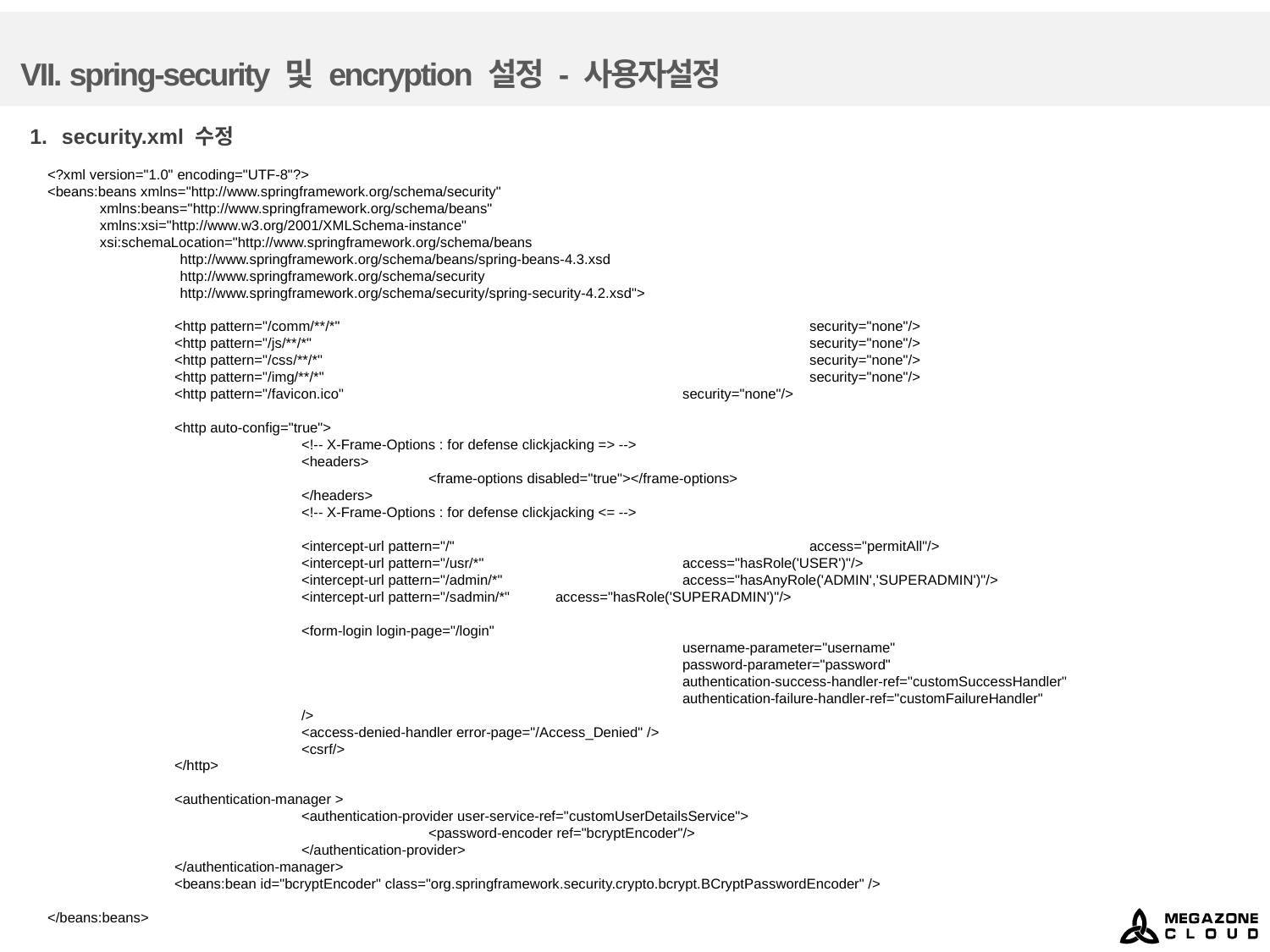

# VII. spring-security 및 encryption 설정 - 사용자설정
security.xml 수정

<?xml version="1.0" encoding="UTF-8"?>
<beans:beans xmlns="http://www.springframework.org/schema/security"
             xmlns:beans="http://www.springframework.org/schema/beans"
             xmlns:xsi="http://www.w3.org/2001/XMLSchema-instance"
             xsi:schemaLocation="http://www.springframework.org/schema/beans
                                 http://www.springframework.org/schema/beans/spring-beans-4.3.xsd
                                 http://www.springframework.org/schema/security
                                 http://www.springframework.org/schema/security/spring-security-4.2.xsd">

	<http pattern="/comm/**/*"				security="none"/>
	<http pattern="/js/**/*"				security="none"/>
	<http pattern="/css/**/*"				security="none"/>
	<http pattern="/img/**/*"				security="none"/>
	<http pattern="/favicon.ico"			security="none"/>

	<http auto-config="true">
		<!-- X-Frame-Options : for defense clickjacking => -->
		<headers>
			<frame-options disabled="true"></frame-options>
		</headers>
		<!-- X-Frame-Options : for defense clickjacking <= -->

		<intercept-url pattern="/"			access="permitAll"/>
		<intercept-url pattern="/usr/*"		access="hasRole('USER')"/>
		<intercept-url pattern="/admin/*"		access="hasAnyRole('ADMIN','SUPERADMIN')"/>
		<intercept-url pattern="/sadmin/*"	access="hasRole('SUPERADMIN')"/>

		<form-login login-page="/login"
					username-parameter="username"
					password-parameter="password"
					authentication-success-handler-ref="customSuccessHandler"
					authentication-failure-handler-ref="customFailureHandler"
		/>
		<access-denied-handler error-page="/Access_Denied" />
		<csrf/>
	</http>

	<authentication-manager >
		<authentication-provider user-service-ref="customUserDetailsService">
			<password-encoder ref="bcryptEncoder"/>
		</authentication-provider>
	</authentication-manager>
	<beans:bean id="bcryptEncoder" class="org.springframework.security.crypto.bcrypt.BCryptPasswordEncoder" />

</beans:beans>